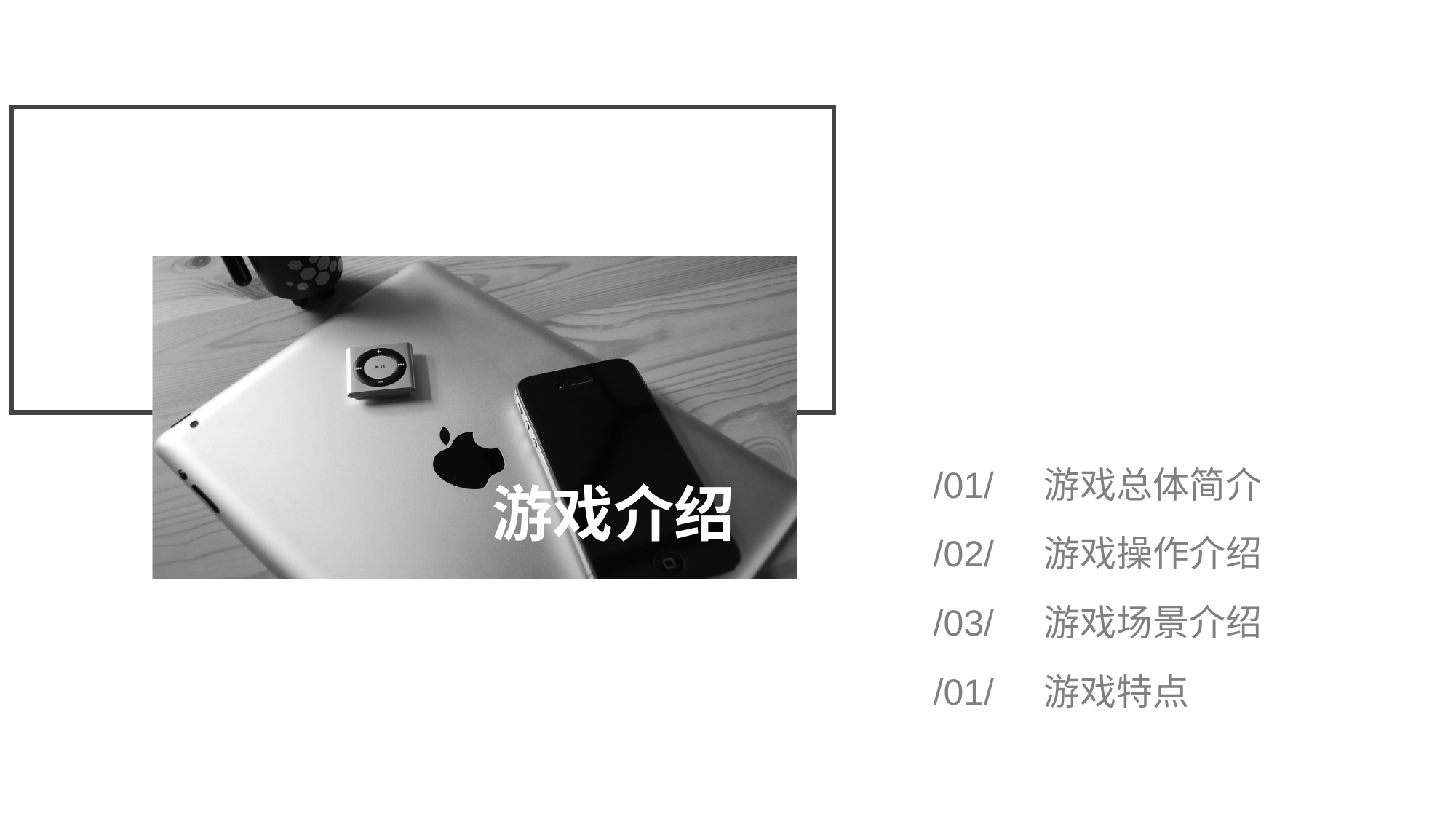

/01/    游戏总体简介
游戏介绍
/02/    游戏操作介绍
/03/    游戏场景介绍
/01/    游戏特点